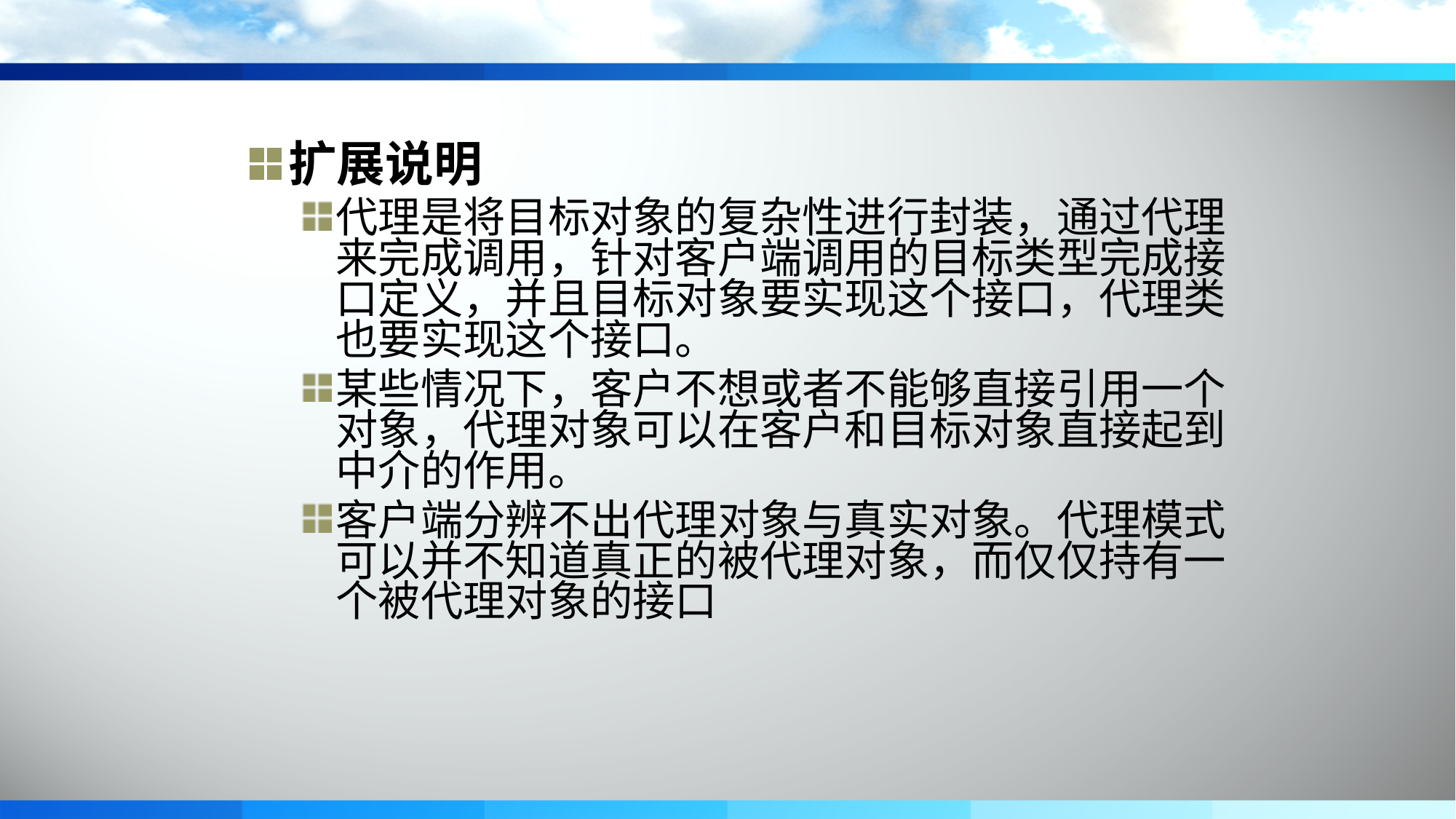

扩展说明
代理是将目标对象的复杂性进行封装，通过代理来完成调用，针对客户端调用的目标类型完成接口定义，并且目标对象要实现这个接口，代理类也要实现这个接口。
某些情况下，客户不想或者不能够直接引用一个对象，代理对象可以在客户和目标对象直接起到中介的作用。
客户端分辨不出代理对象与真实对象。代理模式可以并不知道真正的被代理对象，而仅仅持有一个被代理对象的接口